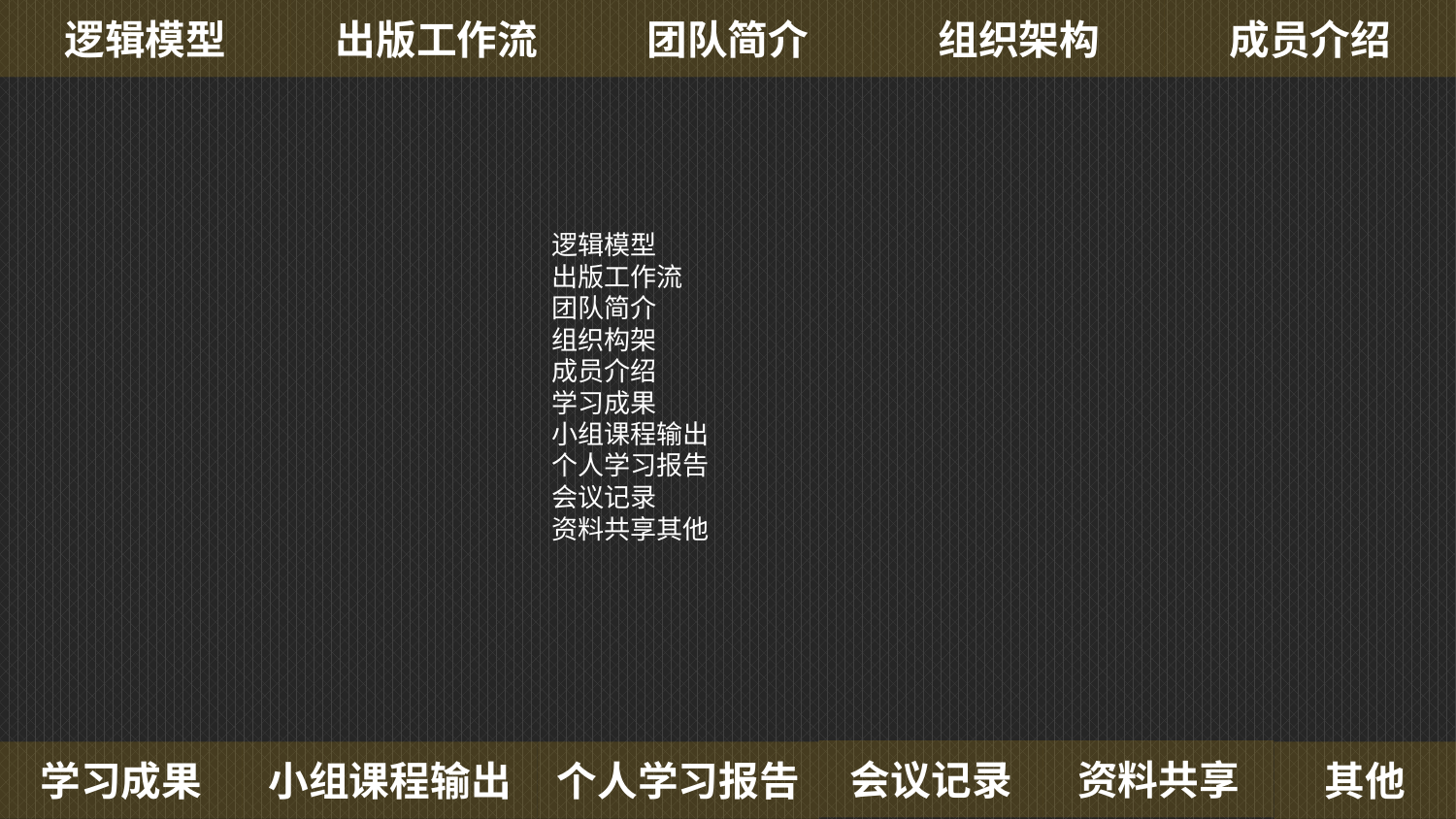

出版工作流
逻辑模型
组织架构
成员介绍
团队简介
逻辑模型
出版工作流
团队简介
组织构架
成员介绍
学习成果
小组课程输出
个人学习报告
会议记录
资料共享其他
资料共享
会议记录
学习成果
个人学习报告
小组课程输出
其他